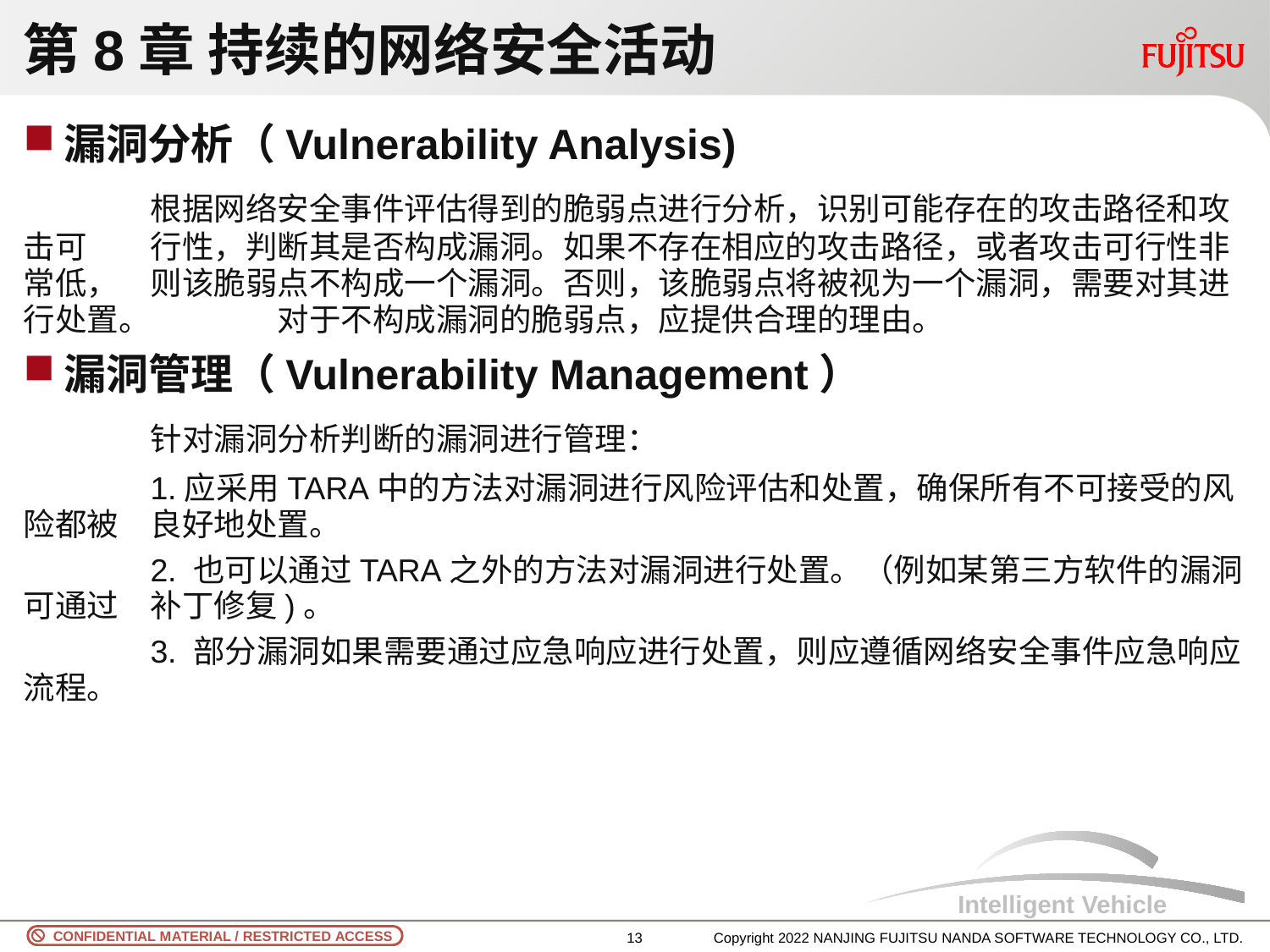

# 第8章 持续的网络安全活动
漏洞分析（Vulnerability Analysis)
	根据网络安全事件评估得到的脆弱点进行分析，识别可能存在的攻击路径和攻击可	行性，判断其是否构成漏洞。如果不存在相应的攻击路径，或者攻击可行性非常低，	则该脆弱点不构成一个漏洞。否则，该脆弱点将被视为一个漏洞，需要对其进行处置。   	对于不构成漏洞的脆弱点，应提供合理的理由。
漏洞管理（Vulnerability Management）
	针对漏洞分析判断的漏洞进行管理：
	1.应采用TARA中的方法对漏洞进行风险评估和处置，确保所有不可接受的风险都被	良好地处置。
	2. 也可以通过TARA之外的方法对漏洞进行处置。（例如某第三方软件的漏洞可通过	补丁修复)。
	3. 部分漏洞如果需要通过应急响应进行处置，则应遵循网络安全事件应急响应流程。
13
Copyright 2022 NANJING FUJITSU NANDA SOFTWARE TECHNOLOGY CO., LTD.